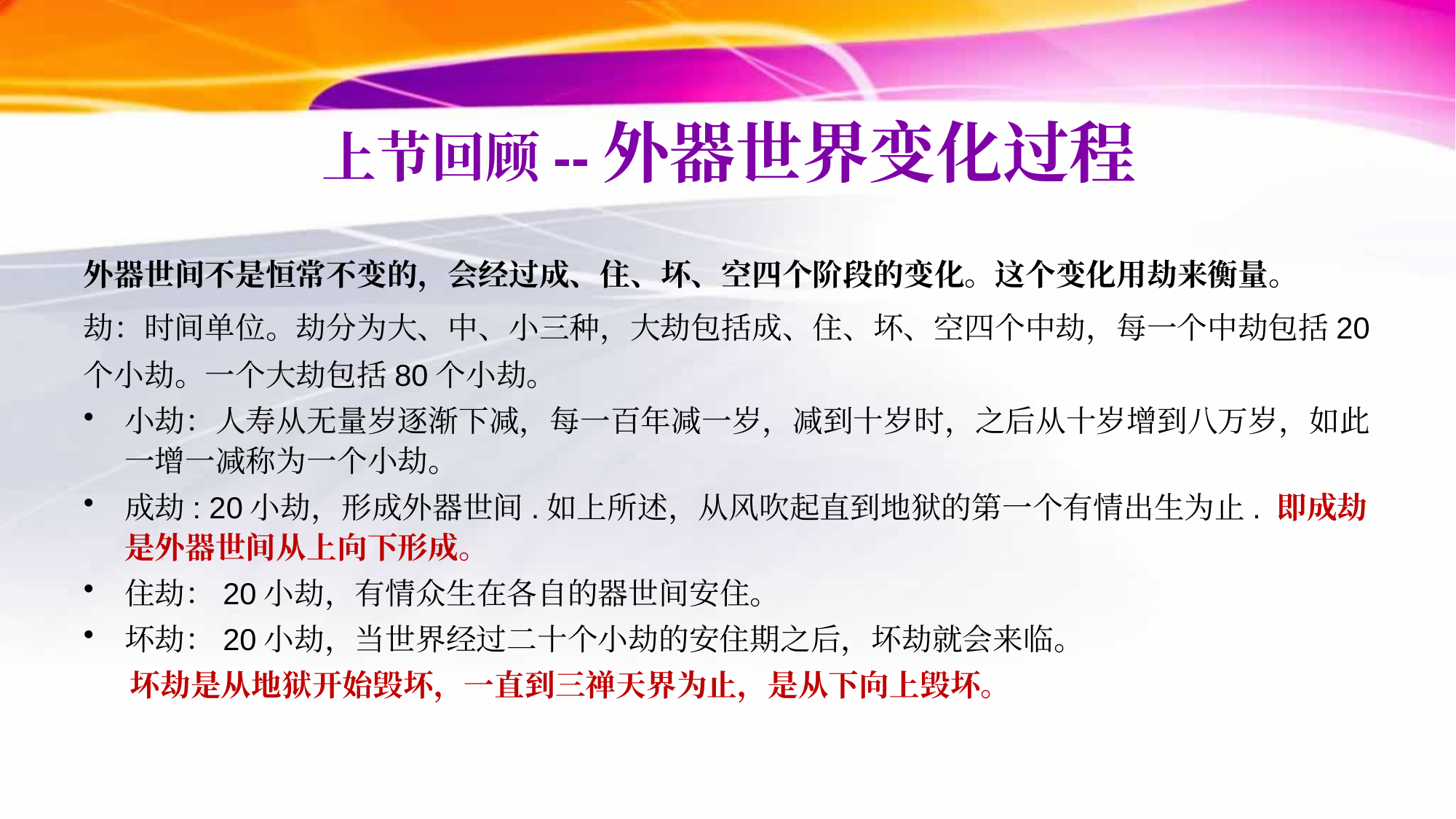

# 上节回顾--外器世界变化过程
外器世间不是恒常不变的，会经过成、住、坏、空四个阶段的变化。这个变化用劫来衡量。
劫：时间单位。劫分为大、中、小三种，大劫包括成、住、坏、空四个中劫，每一个中劫包括20个小劫。一个大劫包括80个小劫。
小劫：人寿从无量岁逐渐下减，每一百年减一岁，减到十岁时，之后从十岁增到八万岁，如此一增一减称为一个小劫。
成劫: 20小劫，形成外器世间.如上所述，从风吹起直到地狱的第一个有情出生为止. 即成劫是外器世间从上向下形成。
住劫：20小劫，有情众生在各自的器世间安住。
坏劫：20小劫，当世界经过二十个小劫的安住期之后，坏劫就会来临。
     坏劫是从地狱开始毁坏，一直到三禅天界为止，是从下向上毁坏。